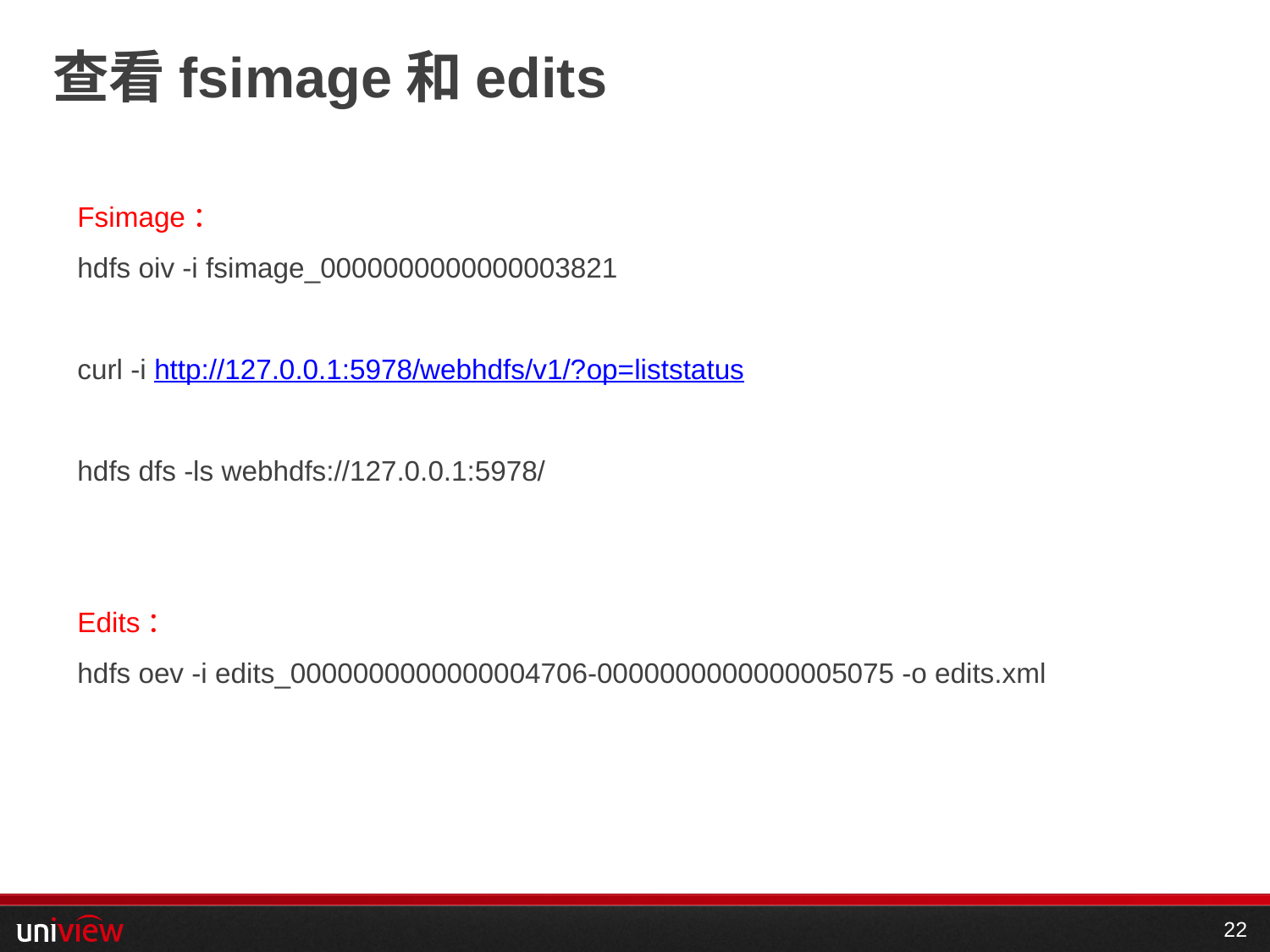

# 查看fsimage和edits
Fsimage：
hdfs oiv -i fsimage_0000000000000003821

curl -i http://127.0.0.1:5978/webhdfs/v1/?op=liststatus

hdfs dfs -ls webhdfs://127.0.0.1:5978/

Edits：
hdfs oev -i edits_0000000000000004706-0000000000000005075 -o edits.xml